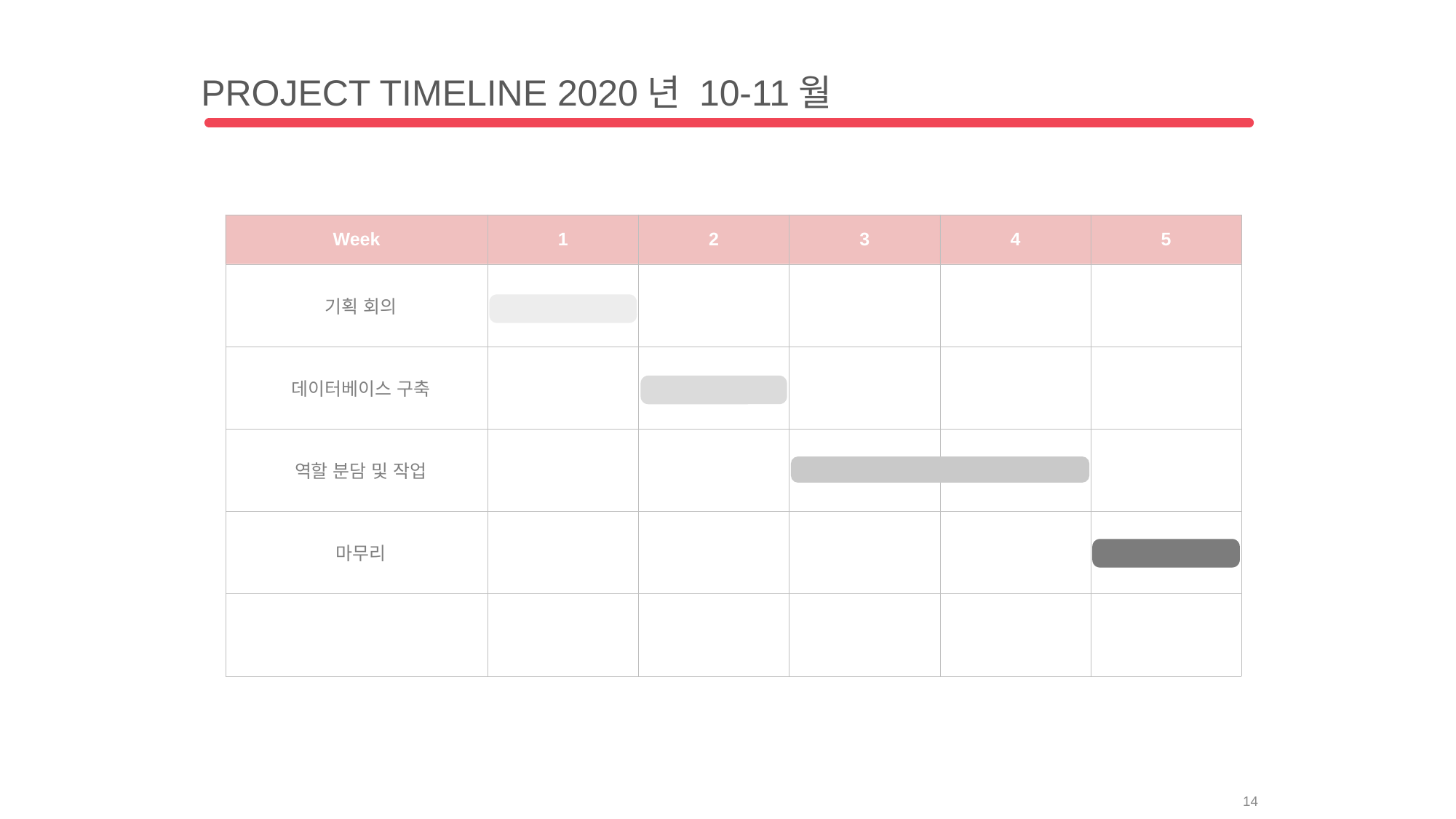

PROJECT TIMELINE 2020년 10-11월
| Week | 1 | 2 | 3 | 4 | 5 |
| --- | --- | --- | --- | --- | --- |
| 기획 회의 |  |  |  |  |  |
| 데이터베이스 구축 |  |  |  |  |  |
| 역할 분담 및 작업 |  |  |  |  |  |
| 마무리 |  |  |  |  |  |
|  |  |  |  |  |  |

14